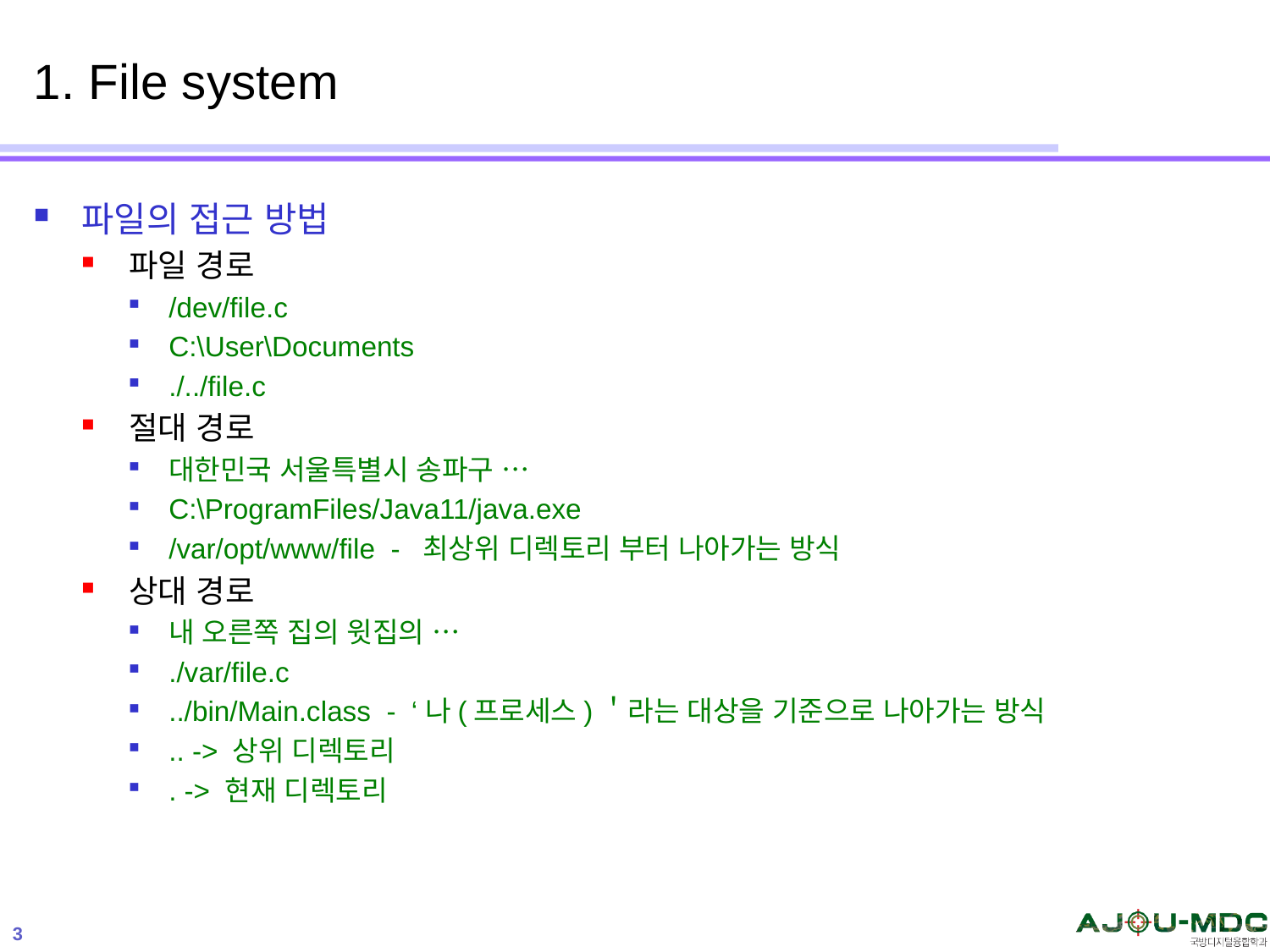

# 1. File system
파일의 접근 방법
파일 경로
/dev/file.c
C:\User\Documents
./../file.c
절대 경로
대한민국 서울특별시 송파구 …
C:\ProgramFiles/Java11/java.exe
/var/opt/www/file  -  최상위 디렉토리 부터 나아가는 방식
상대 경로
내 오른쪽 집의 윗집의 …
./var/file.c
../bin/Main.class  -  ‘나(프로세스)＇라는 대상을 기준으로 나아가는 방식
.. -> 상위 디렉토리
. -> 현재 디렉토리
3